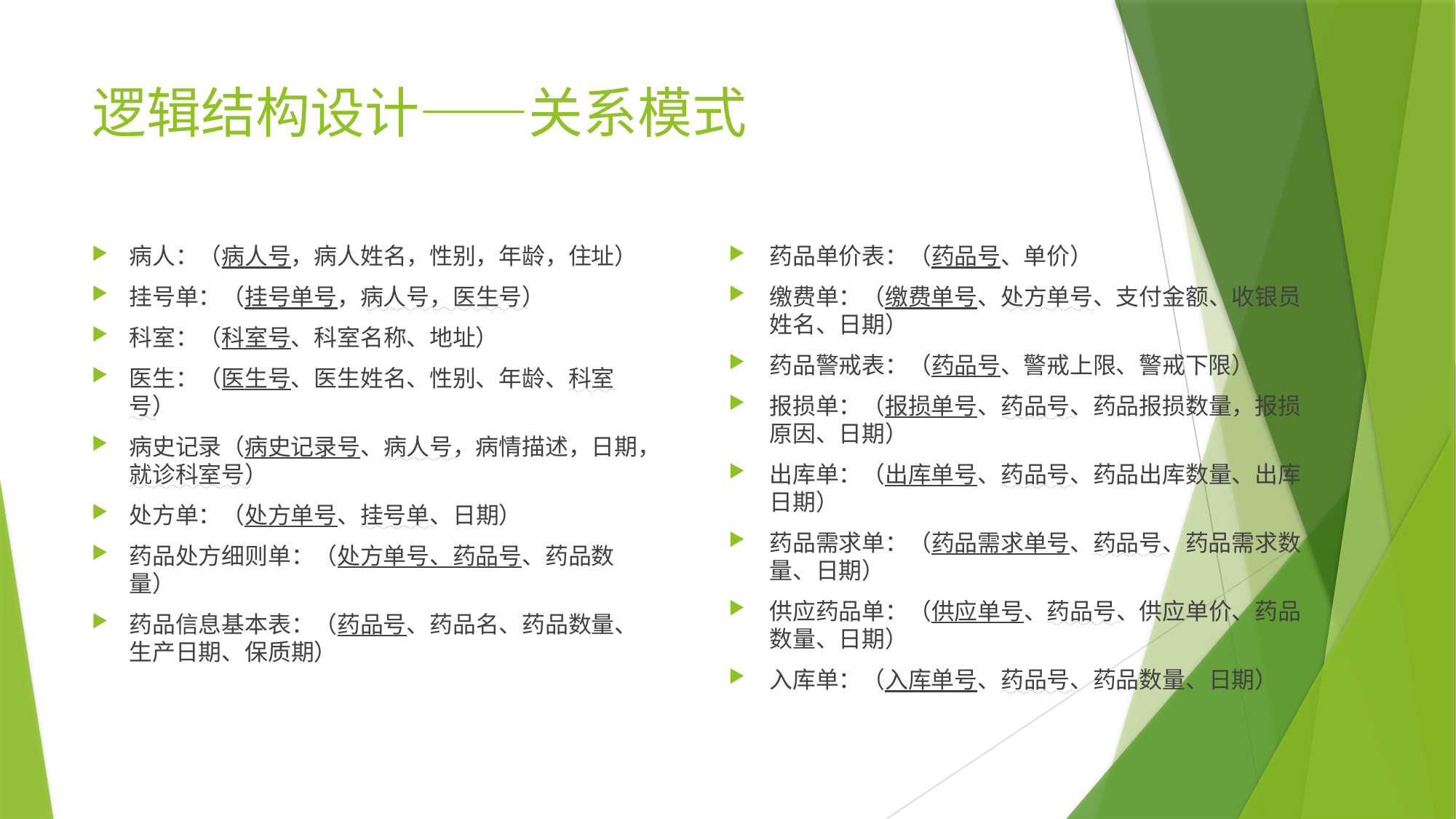

# 逻辑结构设计——关系模式
病人：（病人号，病人姓名，性别，年龄，住址）
挂号单：（挂号单号，病人号，医生号）
科室：（科室号、科室名称、地址）
医生：（医生号、医生姓名、性别、年龄、科室号）
病史记录（病史记录号、病人号，病情描述，日期，就诊科室号）
处方单：（处方单号、挂号单、日期）
药品处方细则单：（处方单号、药品号、药品数量）
药品信息基本表：（药品号、药品名、药品数量、生产日期、保质期）

药品单价表：（药品号、单价）
缴费单：（缴费单号、处方单号、支付金额、收银员姓名、日期）
药品警戒表：（药品号、警戒上限、警戒下限）
报损单：（报损单号、药品号、药品报损数量，报损原因、日期）
出库单：（出库单号、药品号、药品出库数量、出库日期）
药品需求单：（药品需求单号、药品号、药品需求数量、日期）
供应药品单：（供应单号、药品号、供应单价、药品数量、日期）
入库单：（入库单号、药品号、药品数量、日期）